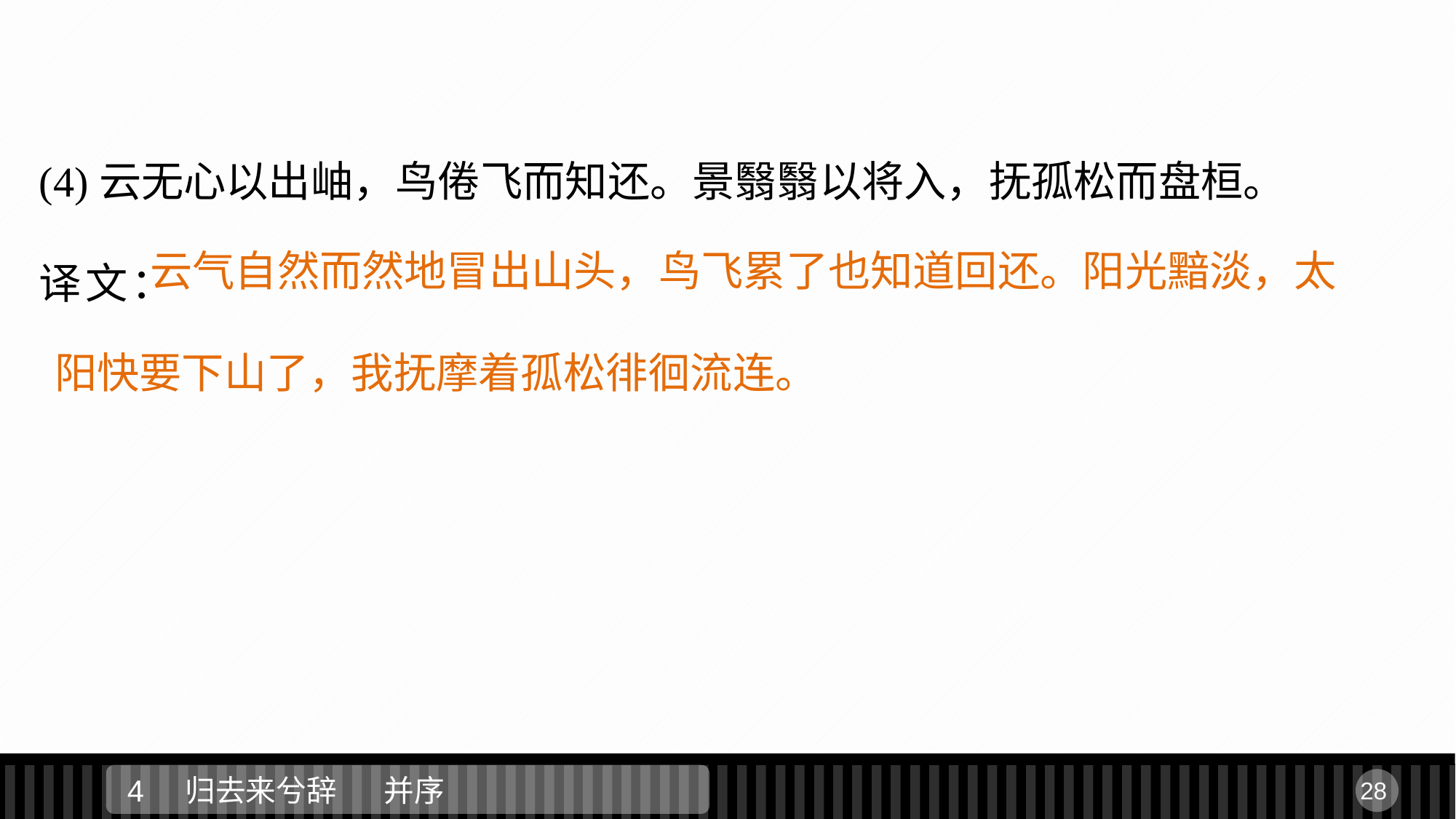

(4)云无心以出岫，鸟倦飞而知还。景翳翳以将入，抚孤松而盘桓。
译文：
         云气自然而然地冒出山头，鸟飞累了也知道回还。阳光黯淡，太阳快要下山了，我抚摩着孤松徘徊流连。